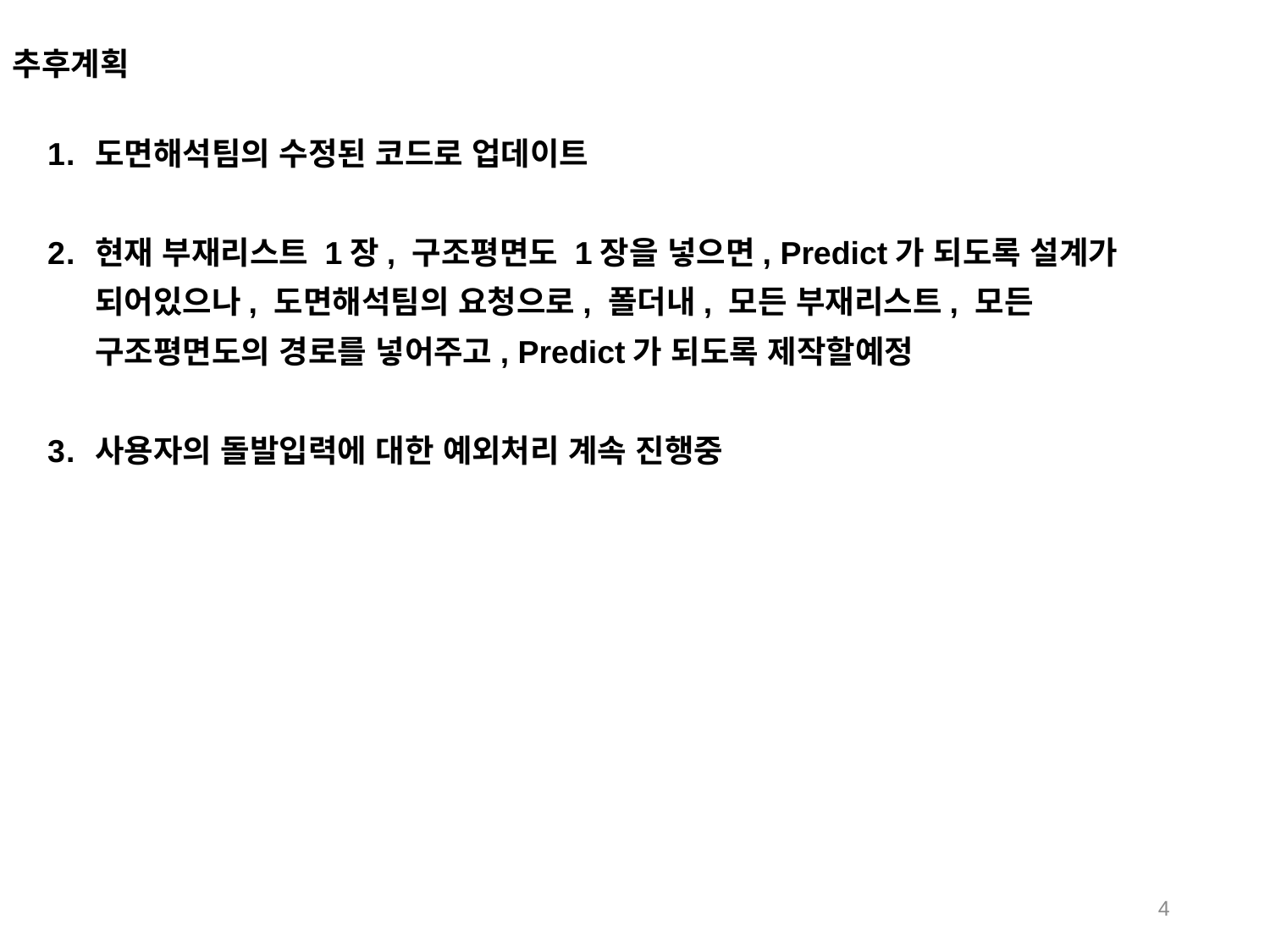

추후계획
도면해석팀의 수정된 코드로 업데이트

현재 부재리스트 1장, 구조평면도 1장을 넣으면, Predict가 되도록 설계가 되어있으나, 도면해석팀의 요청으로, 폴더내, 모든 부재리스트, 모든 구조평면도의 경로를 넣어주고, Predict가 되도록 제작할예정

사용자의 돌발입력에 대한 예외처리 계속 진행중

4